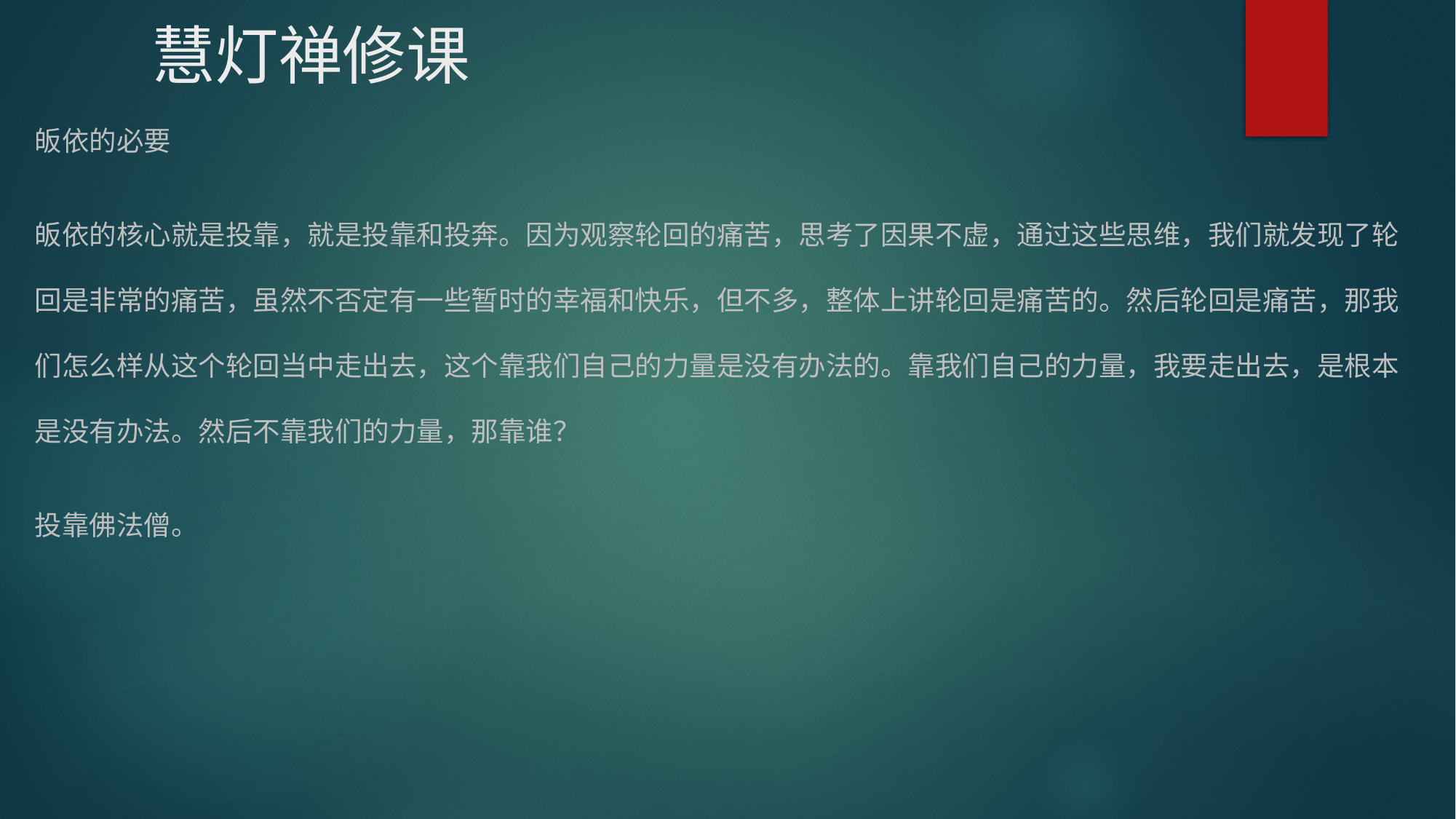

慧灯禅修课
皈依的必要
皈依的核心就是投靠，就是投靠和投奔。因为观察轮回的痛苦，思考了因果不虚，通过这些思维，我们就发现了轮回是非常的痛苦，虽然不否定有一些暂时的幸福和快乐，但不多，整体上讲轮回是痛苦的。然后轮回是痛苦，那我们怎么样从这个轮回当中走出去，这个靠我们自己的力量是没有办法的。靠我们自己的力量，我要走出去，是根本是没有办法。然后不靠我们的力量，那靠谁？
投靠佛法僧。